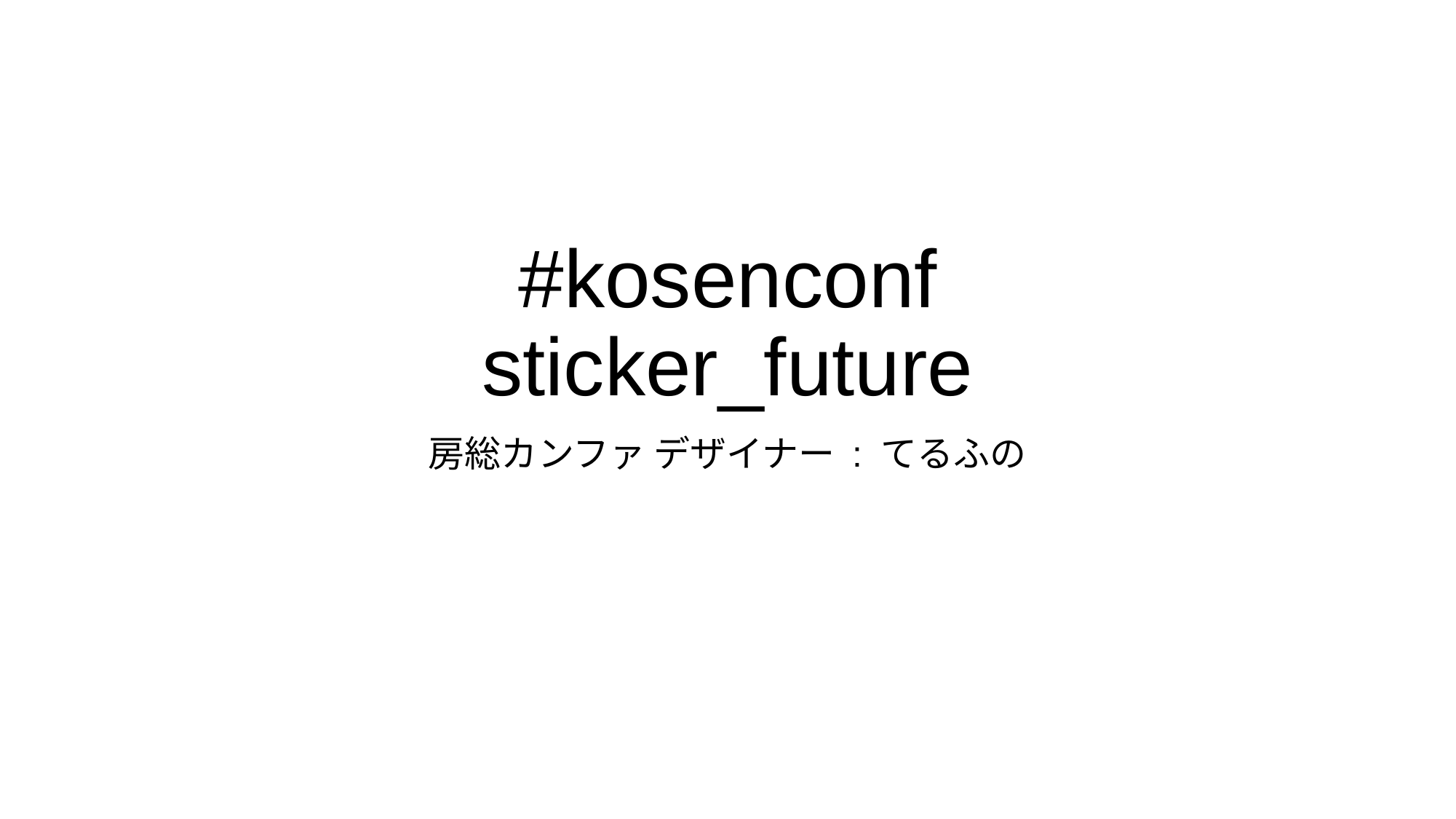

# #kosenconf sticker_future
房総カンファ デザイナー : てるふの